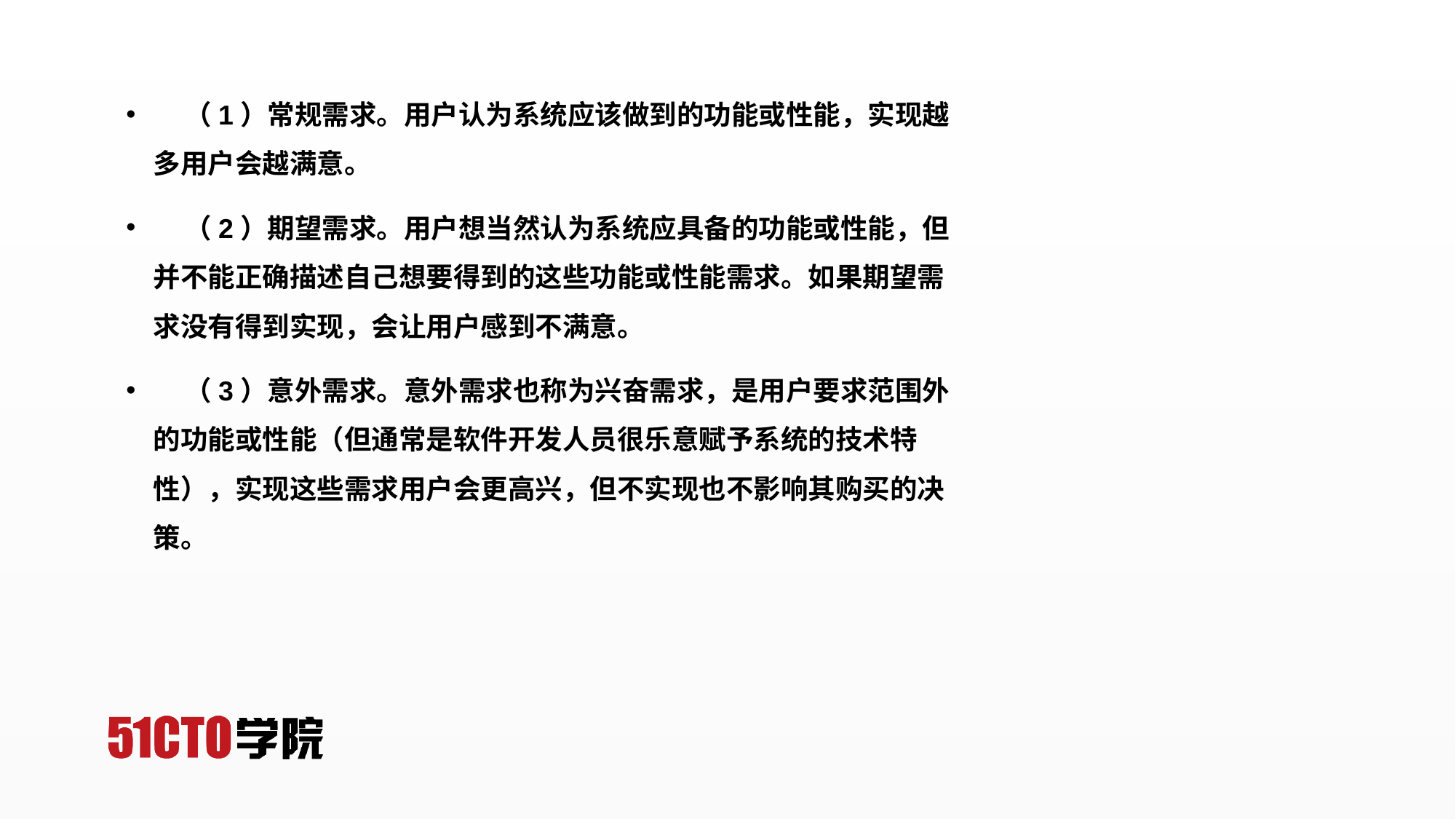

（1）常规需求。用户认为系统应该做到的功能或性能，实现越多用户会越满意。
    （2）期望需求。用户想当然认为系统应具备的功能或性能，但并不能正确描述自己想要得到的这些功能或性能需求。如果期望需求没有得到实现，会让用户感到不满意。
    （3）意外需求。意外需求也称为兴奋需求，是用户要求范围外的功能或性能（但通常是软件开发人员很乐意赋予系统的技术特性），实现这些需求用户会更高兴，但不实现也不影响其购买的决策。